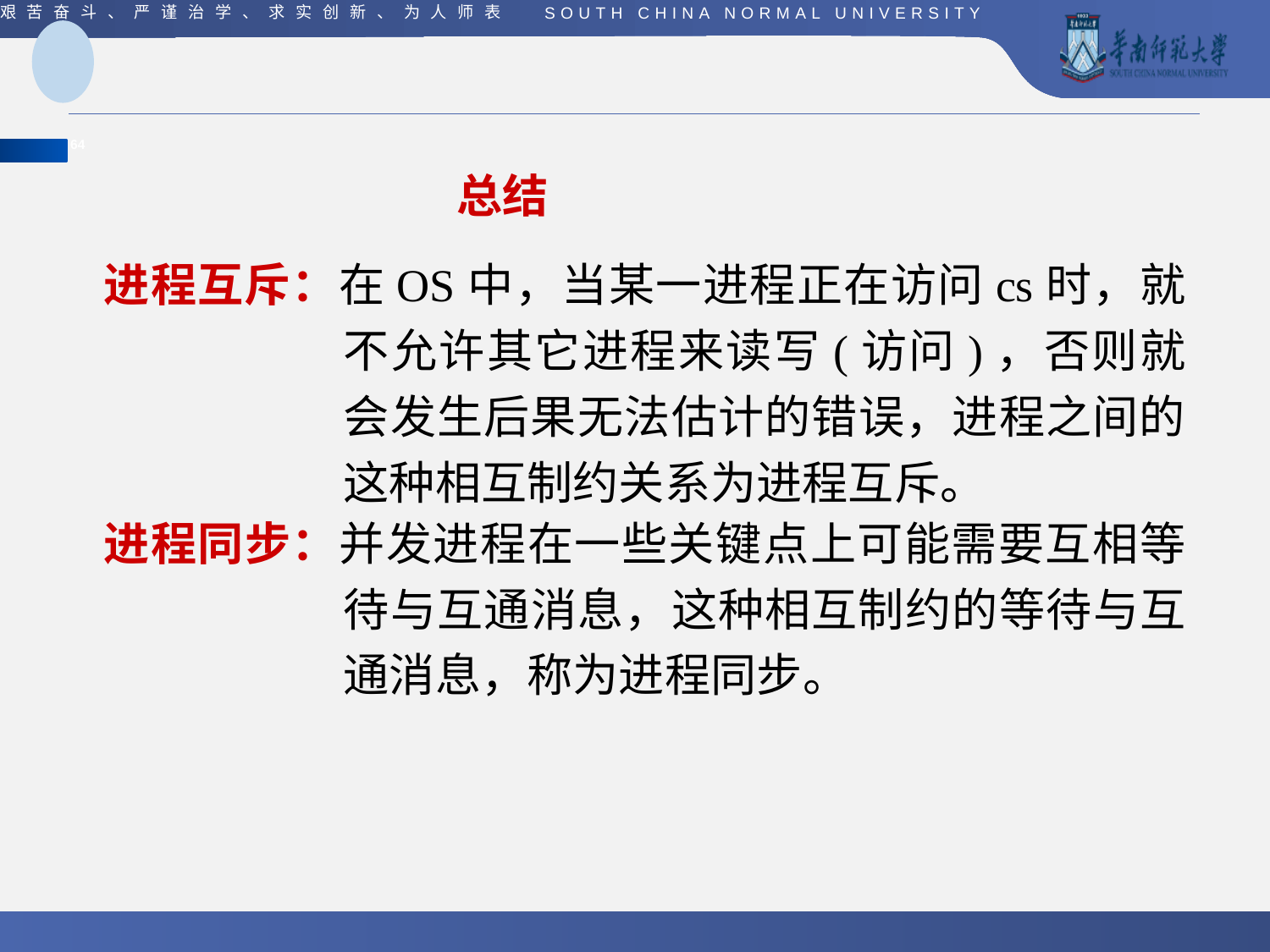

总结
进程互斥：在OS中，当某一进程正在访问cs时，就不允许其它进程来读写(访问)，否则就会发生后果无法估计的错误，进程之间的这种相互制约关系为进程互斥。
进程同步：并发进程在一些关键点上可能需要互相等待与互通消息，这种相互制约的等待与互通消息，称为进程同步。

64